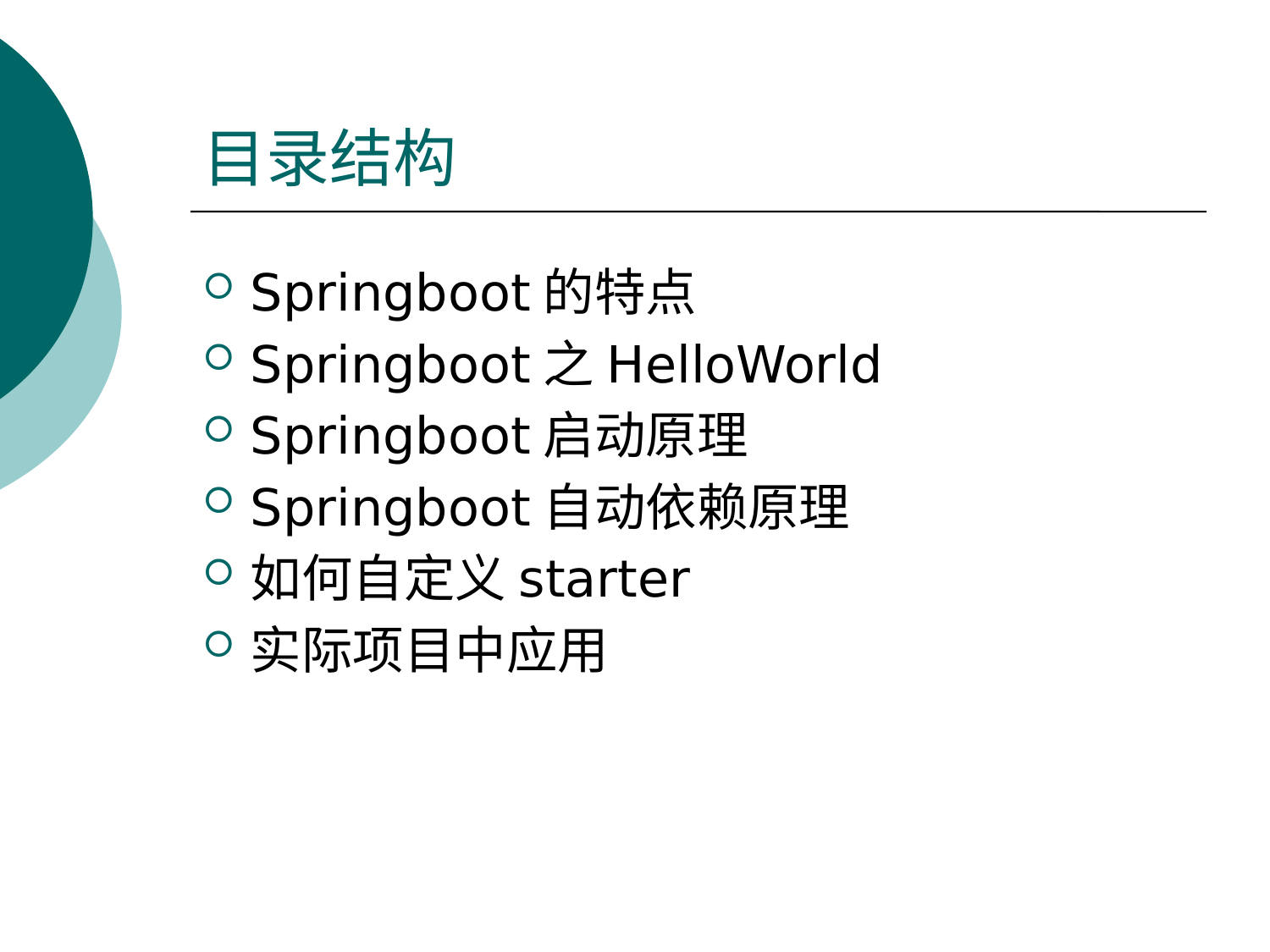

# 目录结构
Springboot的特点
Springboot之HelloWorld
Springboot启动原理
Springboot自动依赖原理
如何自定义starter
实际项目中应用